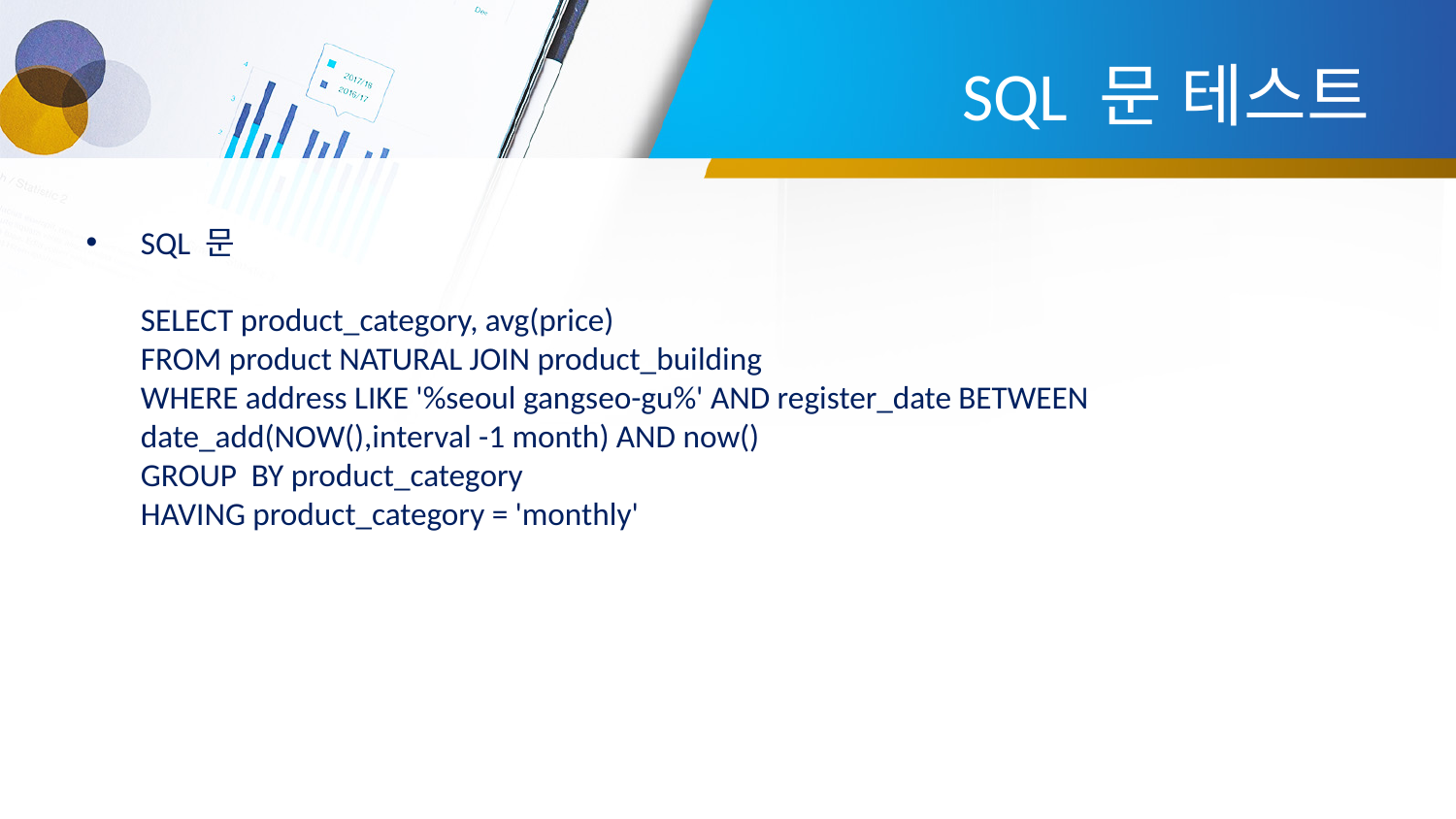

# SQL 문 테스트
SQL 문
SELECT product_category, avg(price)
FROM product NATURAL JOIN product_building
WHERE address LIKE '%seoul gangseo-gu%' AND register_date BETWEEN date_add(NOW(),interval -1 month) AND now()
GROUP  BY product_category
HAVING product_category = 'monthly'